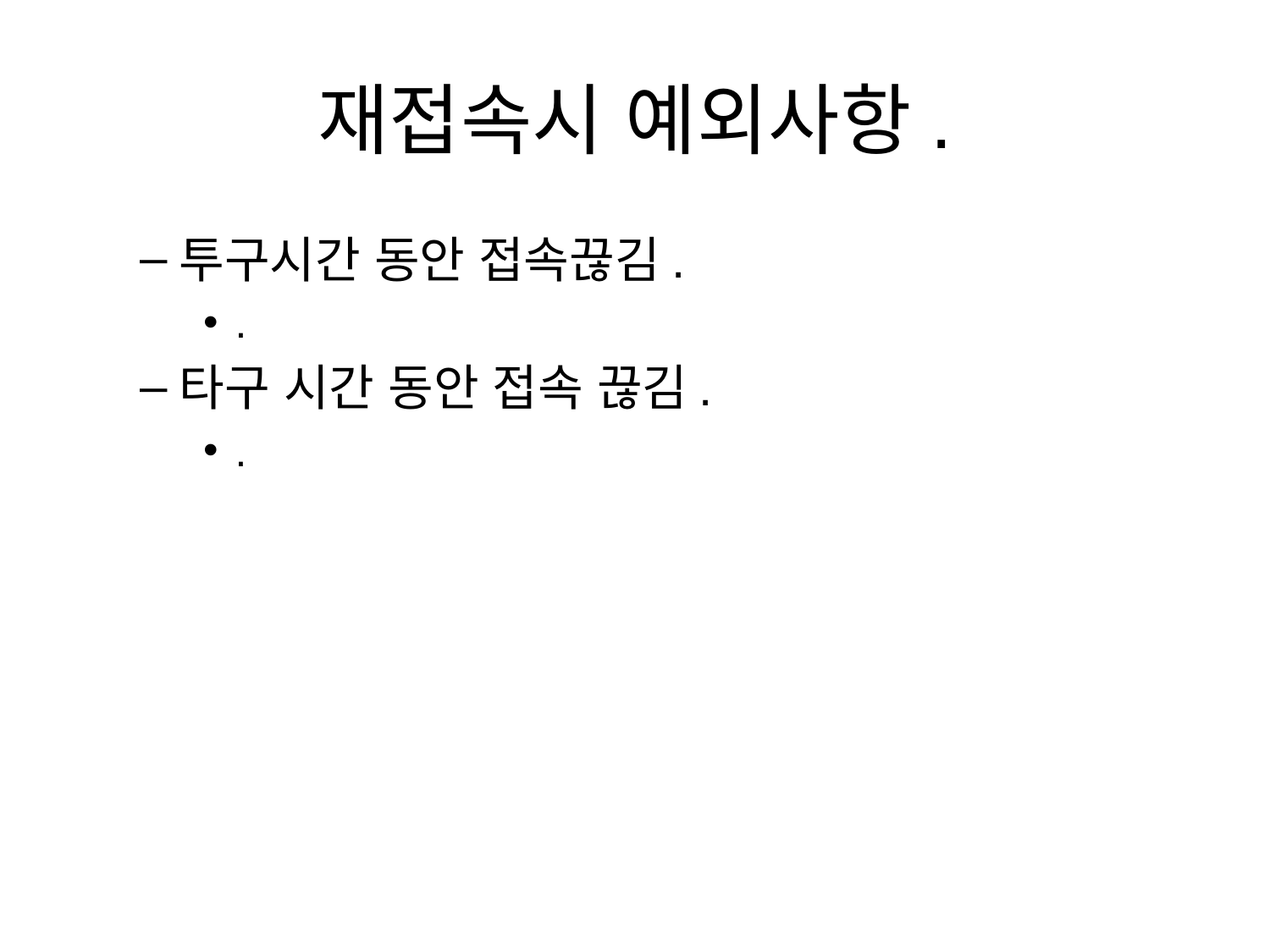

# 재접속시 예외사항.
투구시간 동안 접속끊김.
.
타구 시간 동안 접속 끊김.
.